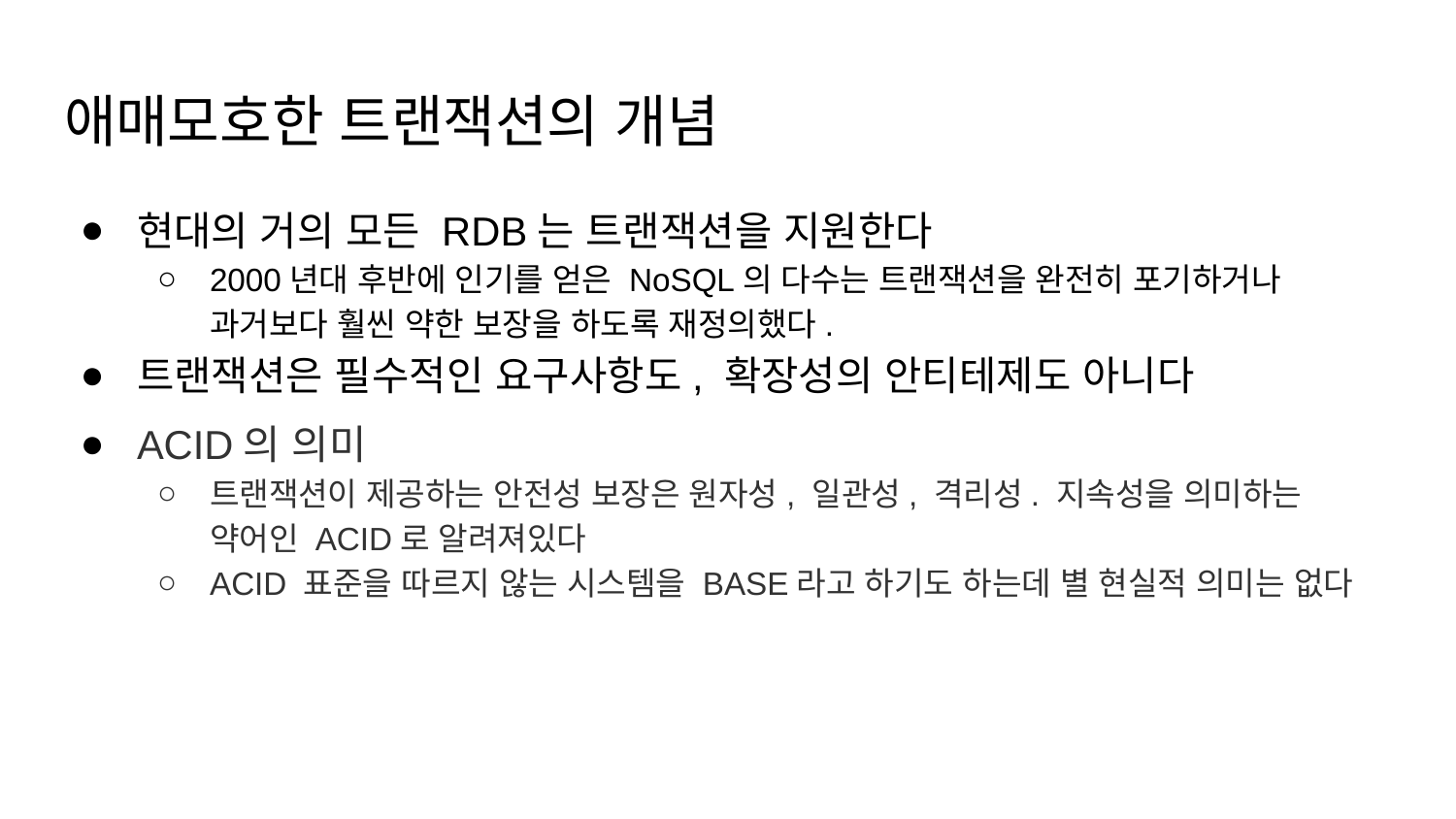

# 애매모호한 트랜잭션의 개념
현대의 거의 모든 RDB는 트랜잭션을 지원한다
2000년대 후반에 인기를 얻은 NoSQL의 다수는 트랜잭션을 완전히 포기하거나 과거보다 훨씬 약한 보장을 하도록 재정의했다.
트랜잭션은 필수적인 요구사항도, 확장성의 안티테제도 아니다
ACID의 의미
트랜잭션이 제공하는 안전성 보장은 원자성, 일관성, 격리성. 지속성을 의미하는 약어인 ACID로 알려져있다
ACID 표준을 따르지 않는 시스템을 BASE라고 하기도 하는데 별 현실적 의미는 없다